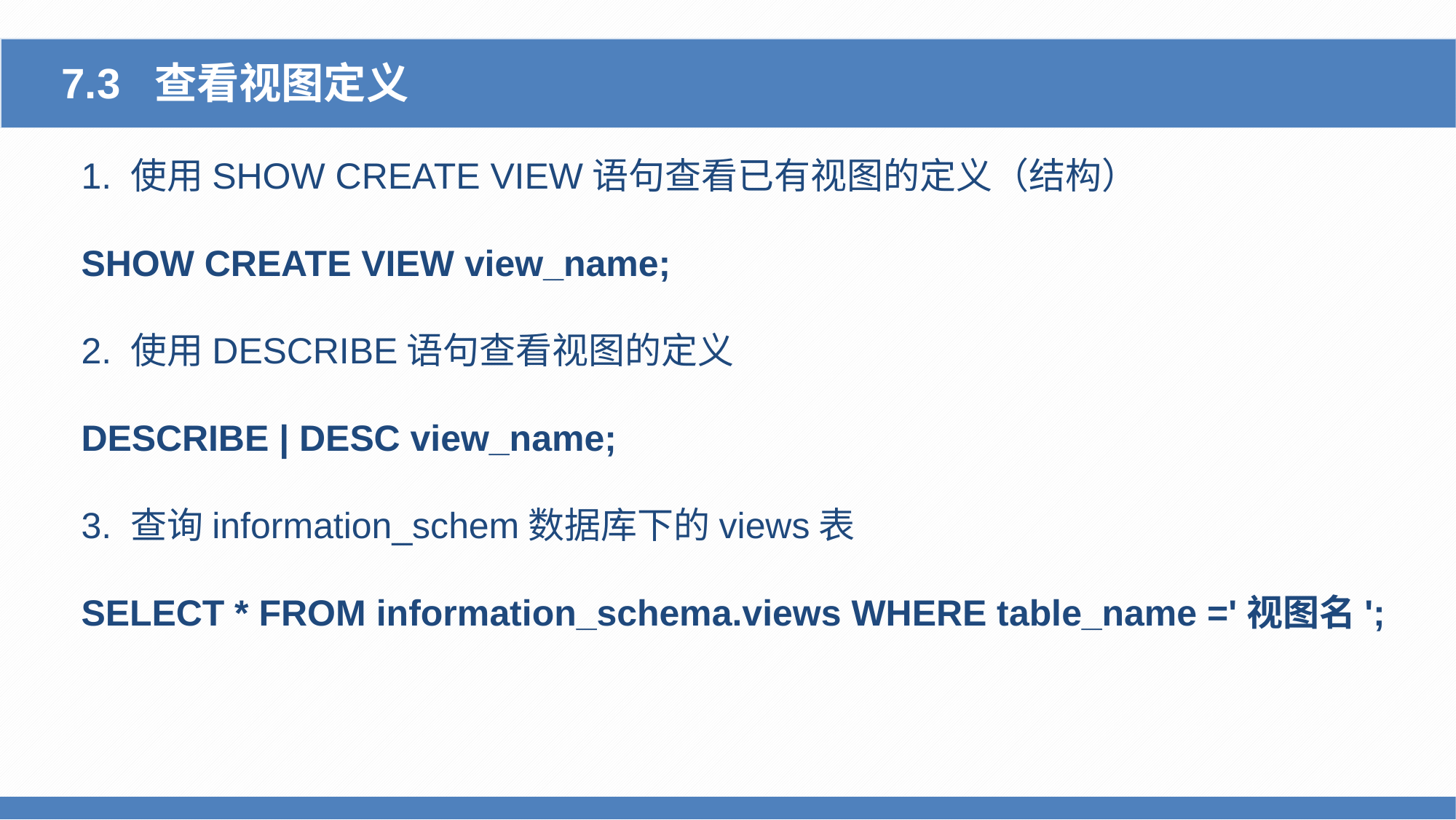

7.3  查看视图定义
1. 使用SHOW CREATE VIEW语句查看已有视图的定义（结构）

SHOW CREATE VIEW view_name;

2. 使用DESCRIBE语句查看视图的定义

DESCRIBE | DESC view_name;

3. 查询information_schem数据库下的views表

SELECT * FROM information_schema.views WHERE table_name ='视图名';